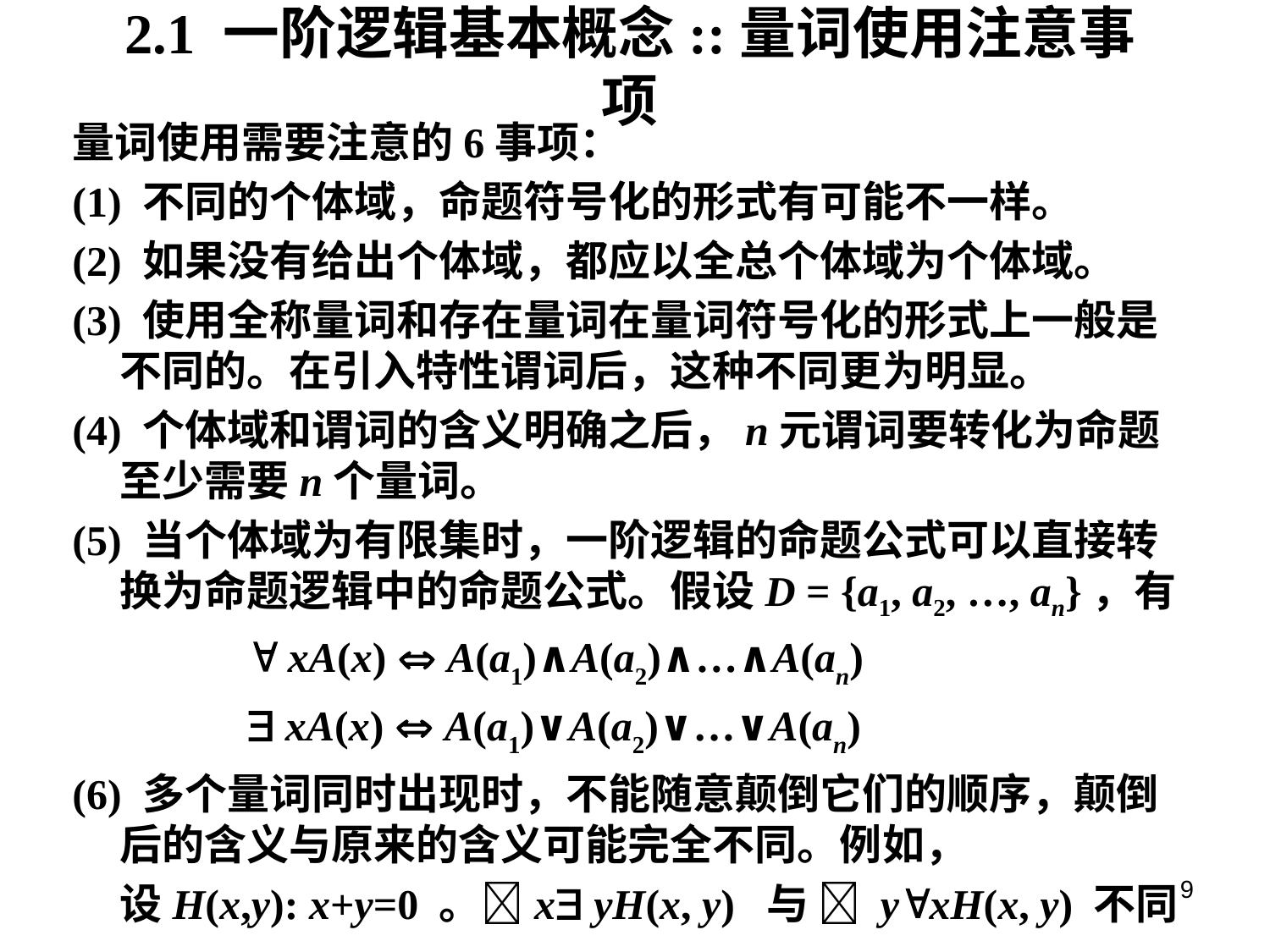

# 2.1 一阶逻辑基本概念::量词使用注意事项
量词使用需要注意的6事项：
(1) 不同的个体域，命题符号化的形式有可能不一样。
(2) 如果没有给出个体域，都应以全总个体域为个体域。
(3) 使用全称量词和存在量词在量词符号化的形式上一般是不同的。在引入特性谓词后，这种不同更为明显。
(4) 个体域和谓词的含义明确之后，n元谓词要转化为命题至少需要n个量词。
(5) 当个体域为有限集时，一阶逻辑的命题公式可以直接转换为命题逻辑中的命题公式。假设D = {a1, a2, …, an}，有
		∀ xA(x) ⇔ A(a1)∧A(a2)∧…∧A(an)
		∃ xA(x) ⇔ A(a1)∨A(a2)∨…∨A(an)
(6) 多个量词同时出现时，不能随意颠倒它们的顺序，颠倒后的含义与原来的含义可能完全不同。例如，
	设H(x,y): x+y=0 。∀x∃ yH(x, y)  与 ∃ y∀xH(x, y) 不同
9